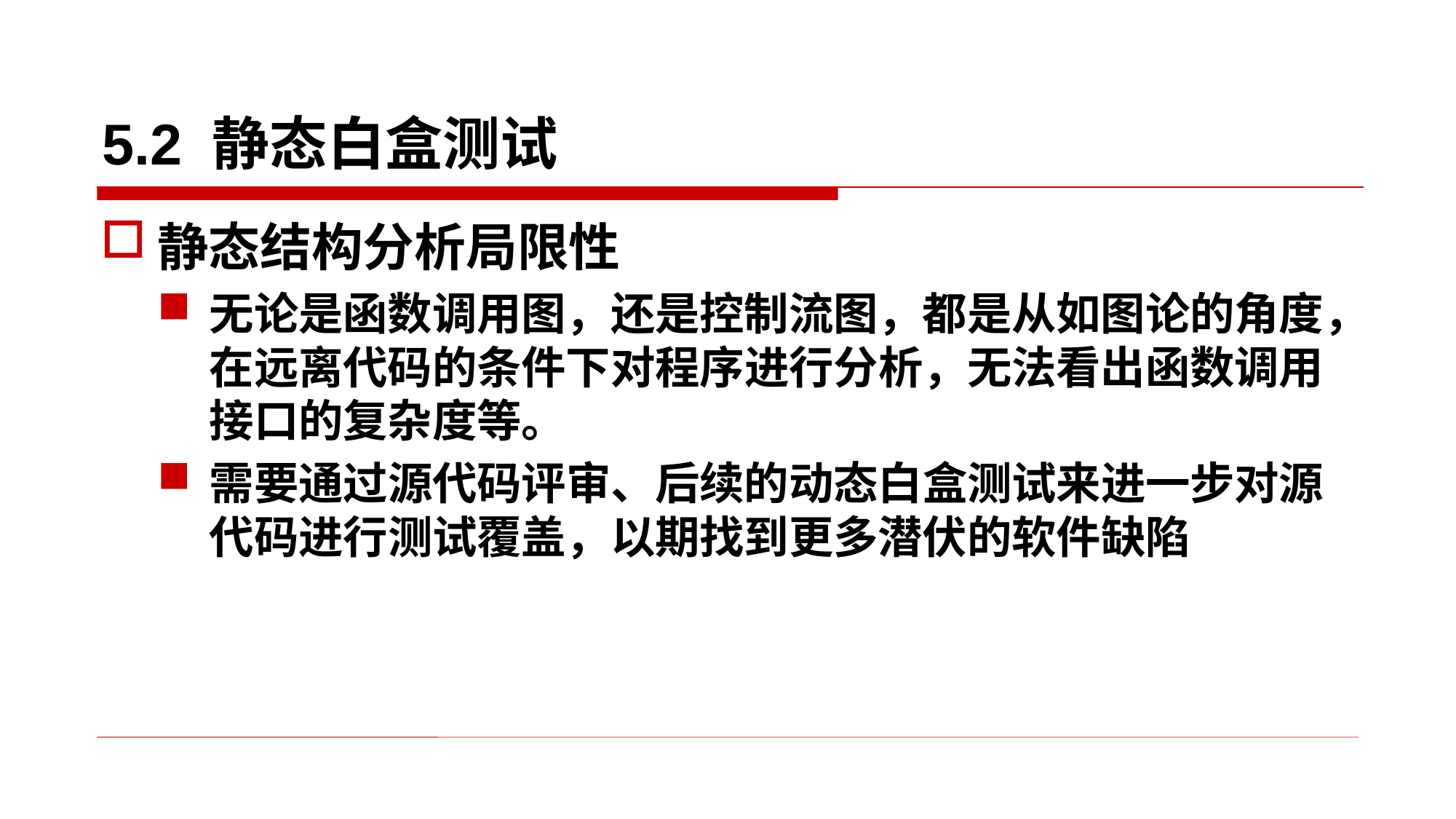

# 5.2 静态白盒测试
静态结构分析局限性
无论是函数调用图，还是控制流图，都是从如图论的角度，在远离代码的条件下对程序进行分析，无法看出函数调用接口的复杂度等。
需要通过源代码评审、后续的动态白盒测试来进一步对源代码进行测试覆盖，以期找到更多潜伏的软件缺陷
36